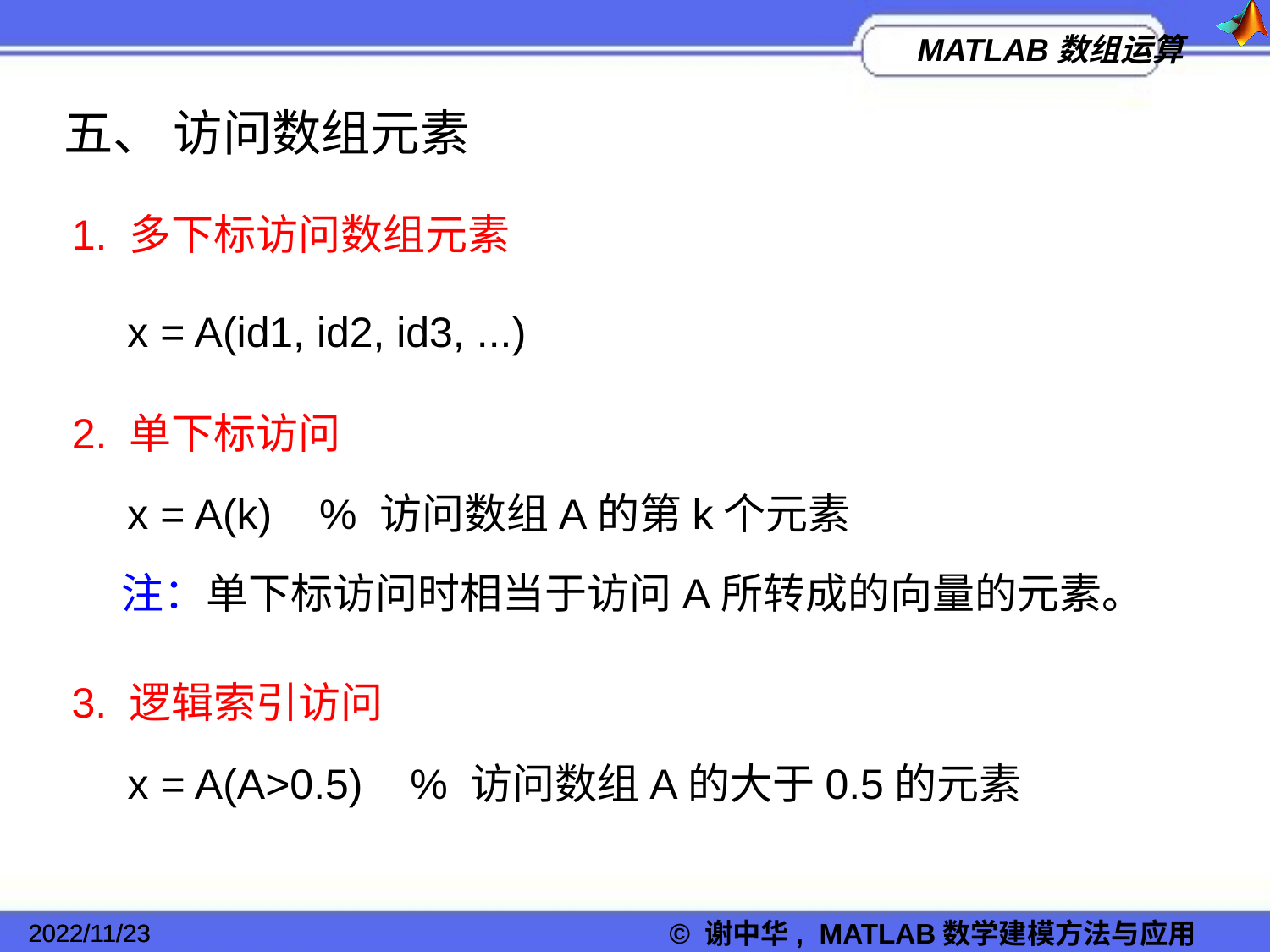

五、 访问数组元素
1. 多下标访问数组元素
x = A(id1, id2, id3, ...)
2. 单下标访问
x = A(k)    % 访问数组A的第k个元素
注：单下标访问时相当于访问A所转成的向量的元素。
3. 逻辑索引访问
x = A(A>0.5)    % 访问数组A的大于0.5的元素
2022/11/23
© 谢中华,  MATLAB数学建模方法与应用